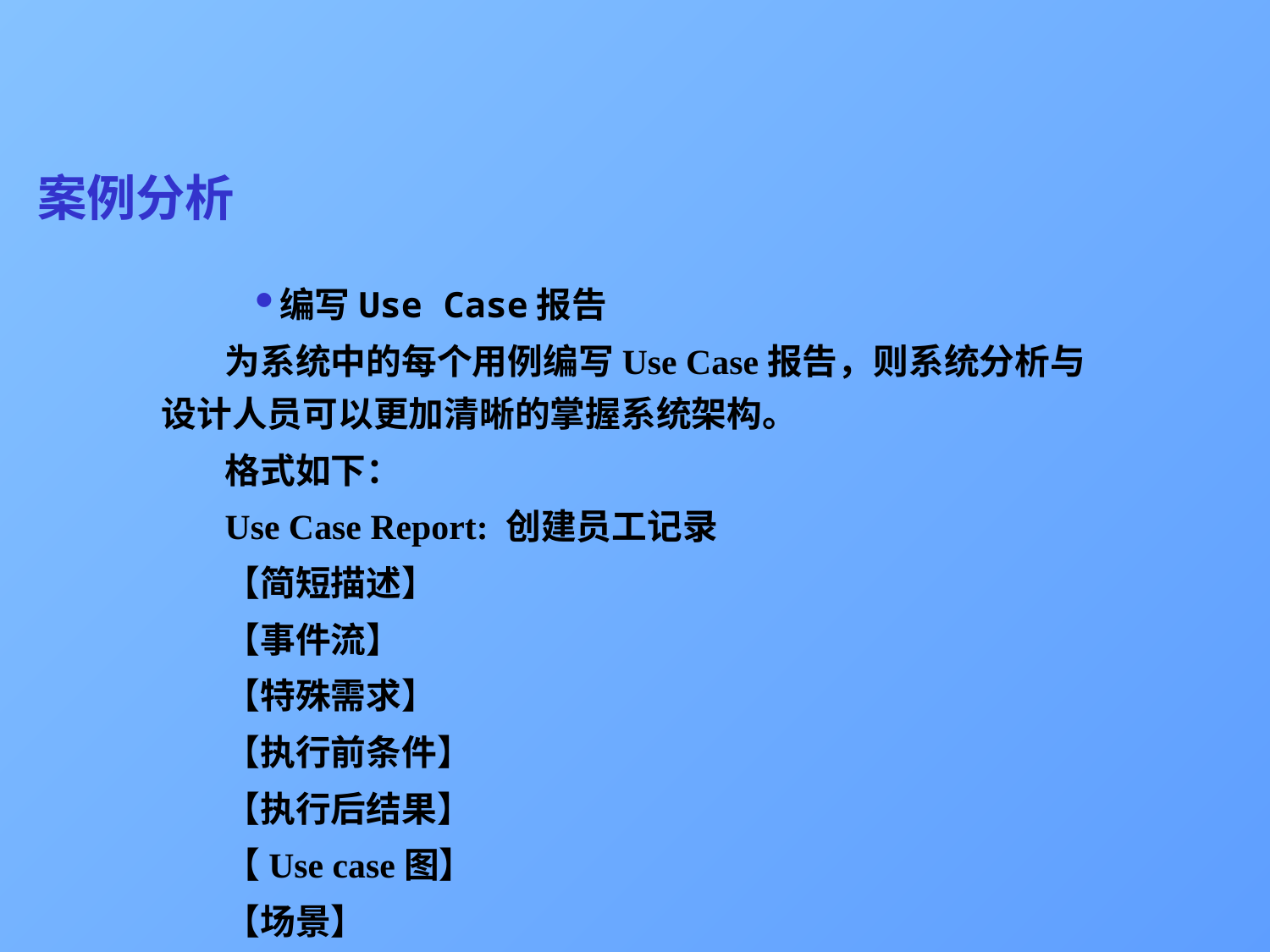

# 案例分析
编写Use Case报告
为系统中的每个用例编写Use Case报告，则系统分析与设计人员可以更加清晰的掌握系统架构。
格式如下：
Use Case Report: 创建员工记录
【简短描述】
【事件流】
【特殊需求】
【执行前条件】
【执行后结果】
【Use case图】
【场景】